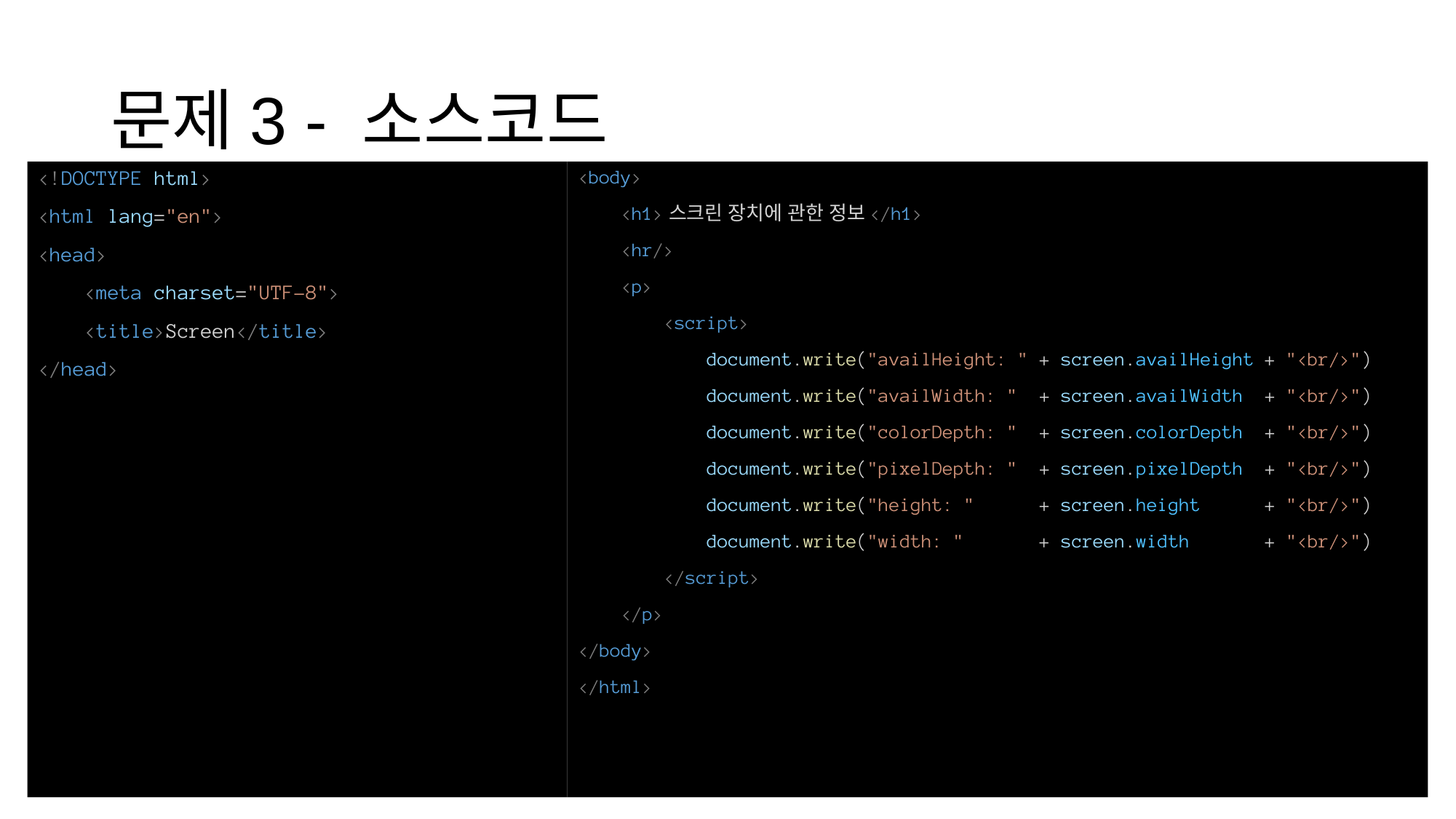

# 문제3 - 소스코드
<!DOCTYPE html>
<html lang="en">
<head>
    <meta charset="UTF-8">
    <title>Screen</title>
</head>
<body>
    <h1>스크린 장치에 관한 정보</h1>
    <hr/>
    <p>
        <script>
            document.write("availHeight: " + screen.availHeight + "<br/>")
            document.write("availWidth: "  + screen.availWidth  + "<br/>")
            document.write("colorDepth: "  + screen.colorDepth  + "<br/>")
            document.write("pixelDepth: "  + screen.pixelDepth  + "<br/>")
            document.write("height: "      + screen.height      + "<br/>")
            document.write("width: "       + screen.width       + "<br/>")
        </script>
    </p>
</body>
</html>